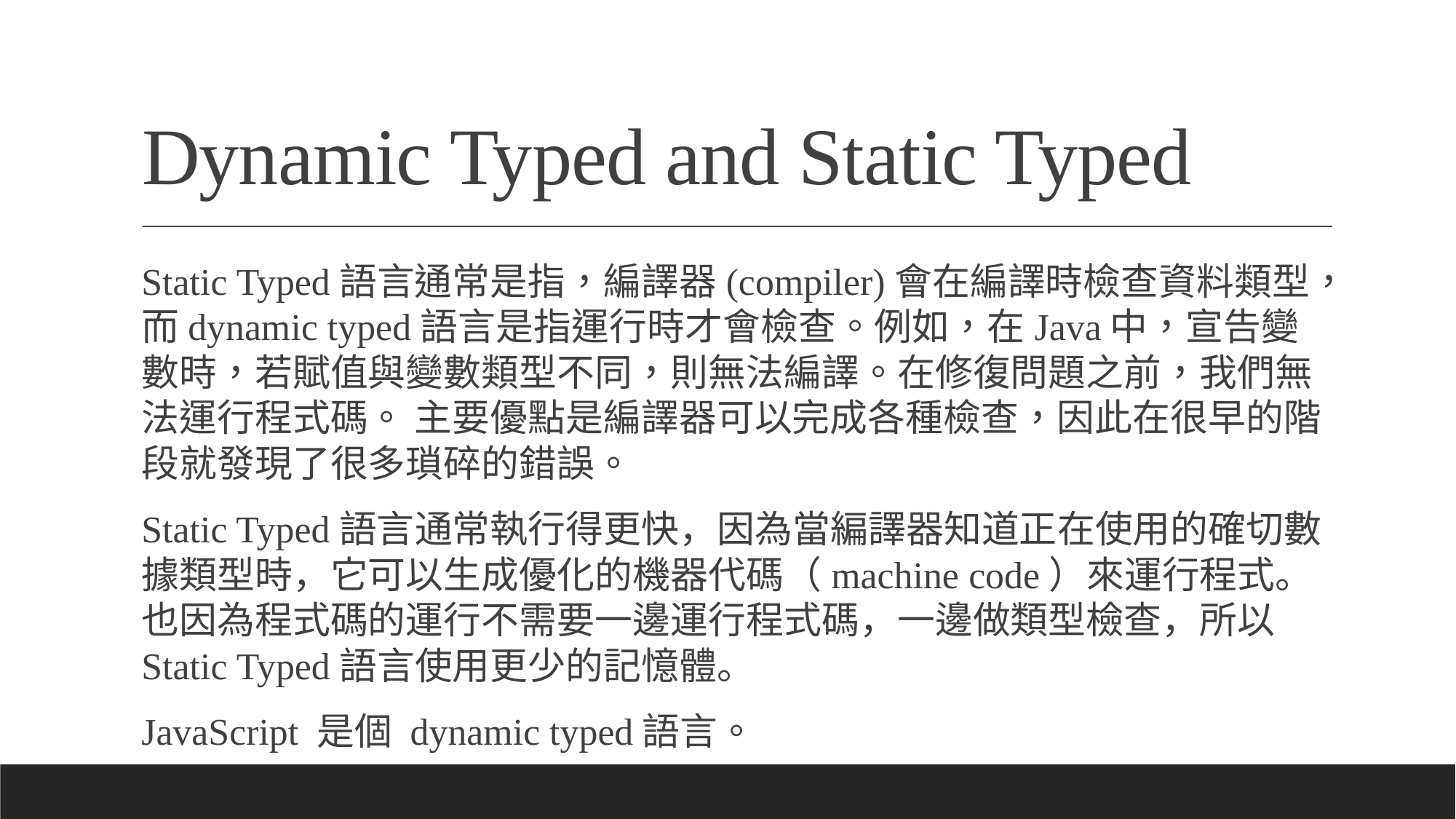

# Dynamic Typed and Static Typed
Static Typed語言通常是指，編譯器(compiler)會在編譯時檢查資料類型，而dynamic typed語言是指運行時才會檢查。例如，在Java中，宣告變數時，若賦值與變數類型不同，則無法編譯。在修復問題之前，我們無法運行程式碼。 主要優點是編譯器可以完成各種檢查，因此在很早的階段就發現了很多瑣碎的錯誤。
Static Typed語言通常執行得更快，因為當編譯器知道正在使用的確切數據類型時，它可以生成優化的機器代碼（machine code）來運行程式。也因為程式碼的運行不需要一邊運行程式碼，一邊做類型檢查，所以Static Typed語言使用更少的記憶體。
JavaScript 是個 dynamic typed語言。